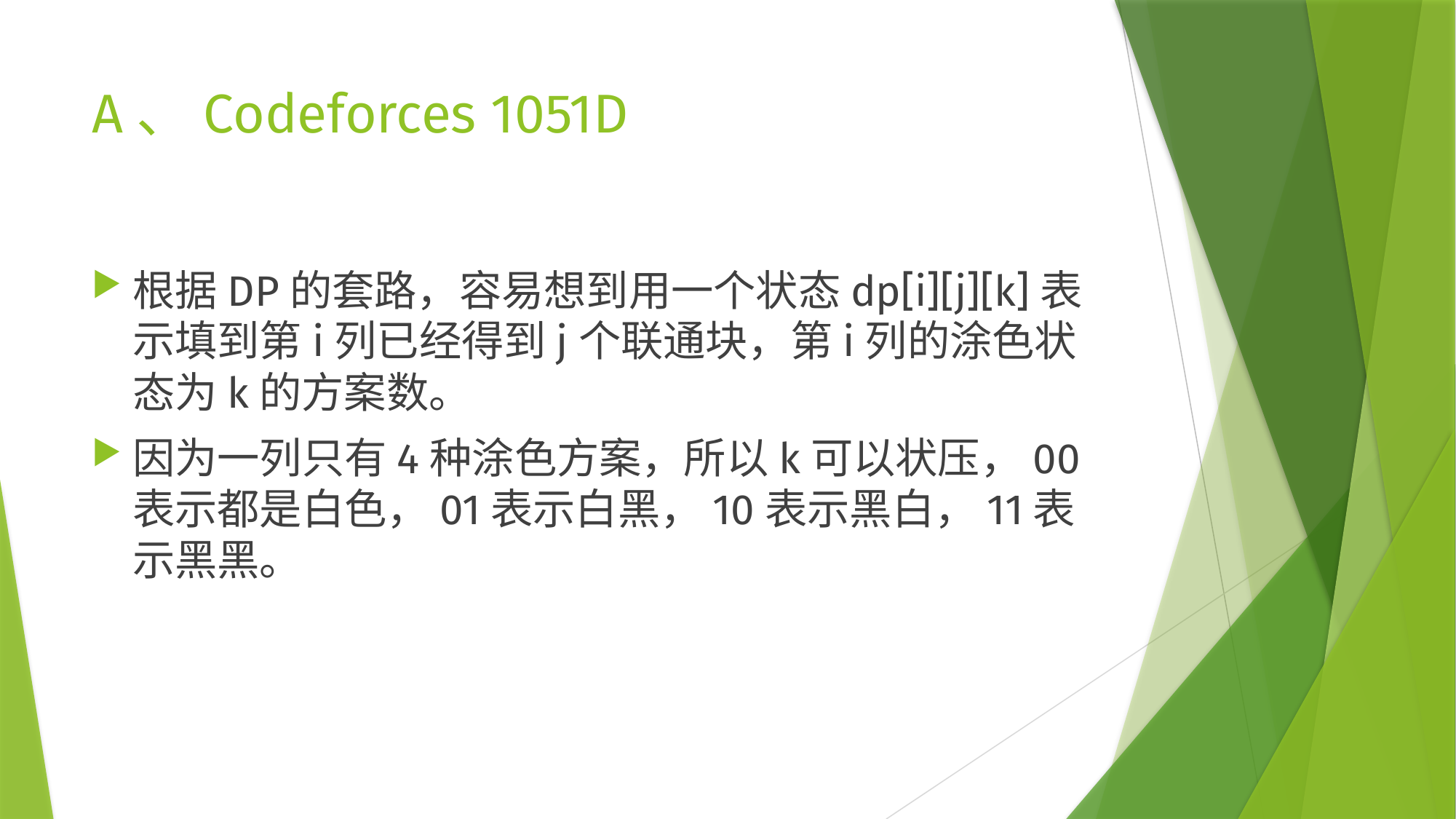

# A、Codeforces 1051D
根据DP的套路，容易想到用一个状态dp[i][j][k]表示填到第i列已经得到j个联通块，第i列的涂色状态为k的方案数。
因为一列只有4种涂色方案，所以k可以状压，00表示都是白色，01表示白黑，10表示黑白，11表示黑黑。